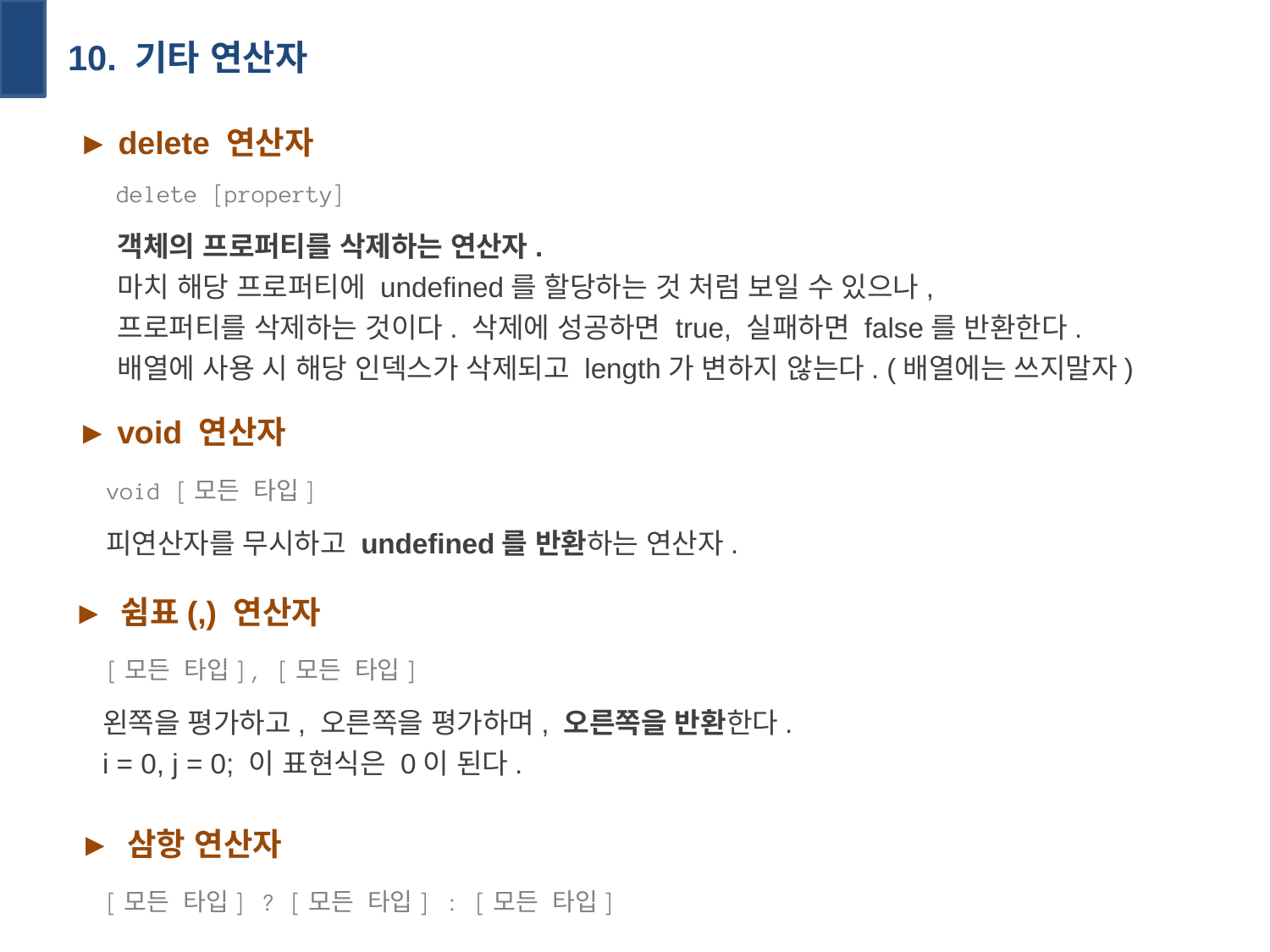

ㅊ
# 10. 기타 연산자
► delete 연산자
delete [property]
객체의 프로퍼티를 삭제하는 연산자.
마치 해당 프로퍼티에 undefined를 할당하는 것 처럼 보일 수 있으나,
프로퍼티를 삭제하는 것이다. 삭제에 성공하면 true, 실패하면 false를 반환한다.
배열에 사용 시 해당 인덱스가 삭제되고 length가 변하지 않는다. (배열에는 쓰지말자)
► void 연산자
void [모든 타입]
피연산자를 무시하고 undefined를 반환하는 연산자.
► 쉼표(,) 연산자
[모든 타입], [모든 타입]
왼쪽을 평가하고, 오른쪽을 평가하며, 오른쪽을 반환한다.
i = 0, j = 0; 이 표현식은 0이 된다.
► 삼항 연산자
[모든 타입] ? [모든 타입] : [모든 타입]